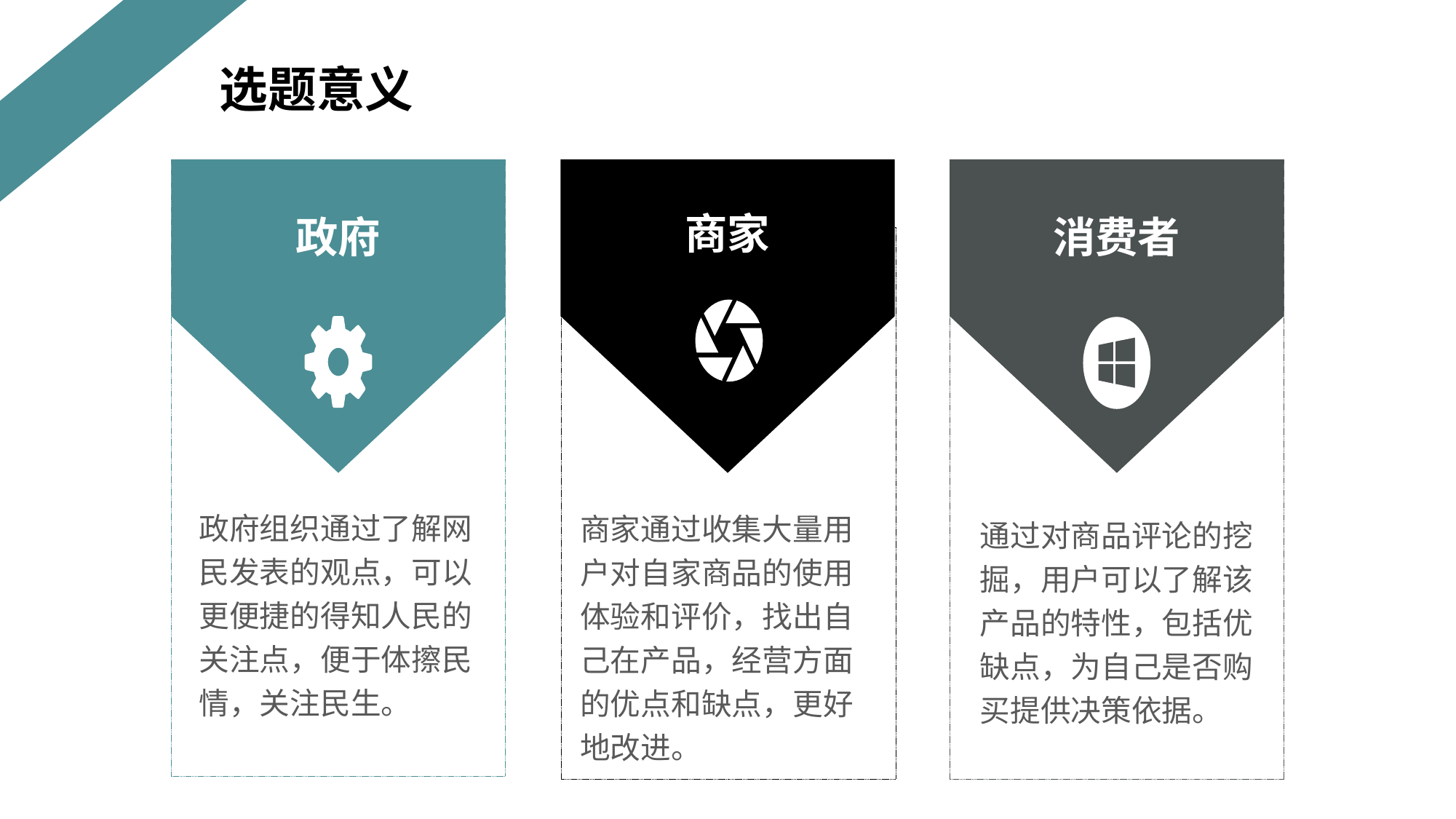

选题意义

政府

政府组织通过了解网民发表的观点，可以更便捷的得知人民的关注点，便于体擦民情，关注民生。

商家

商家通过收集大量用户对自家商品的使用体验和评价，找出自己在产品，经营方面的优点和缺点，更好地改进。

消费者

通过对商品评论的挖掘，用户可以了解该产品的特性，包括优缺点，为自己是否购买提供决策依据。